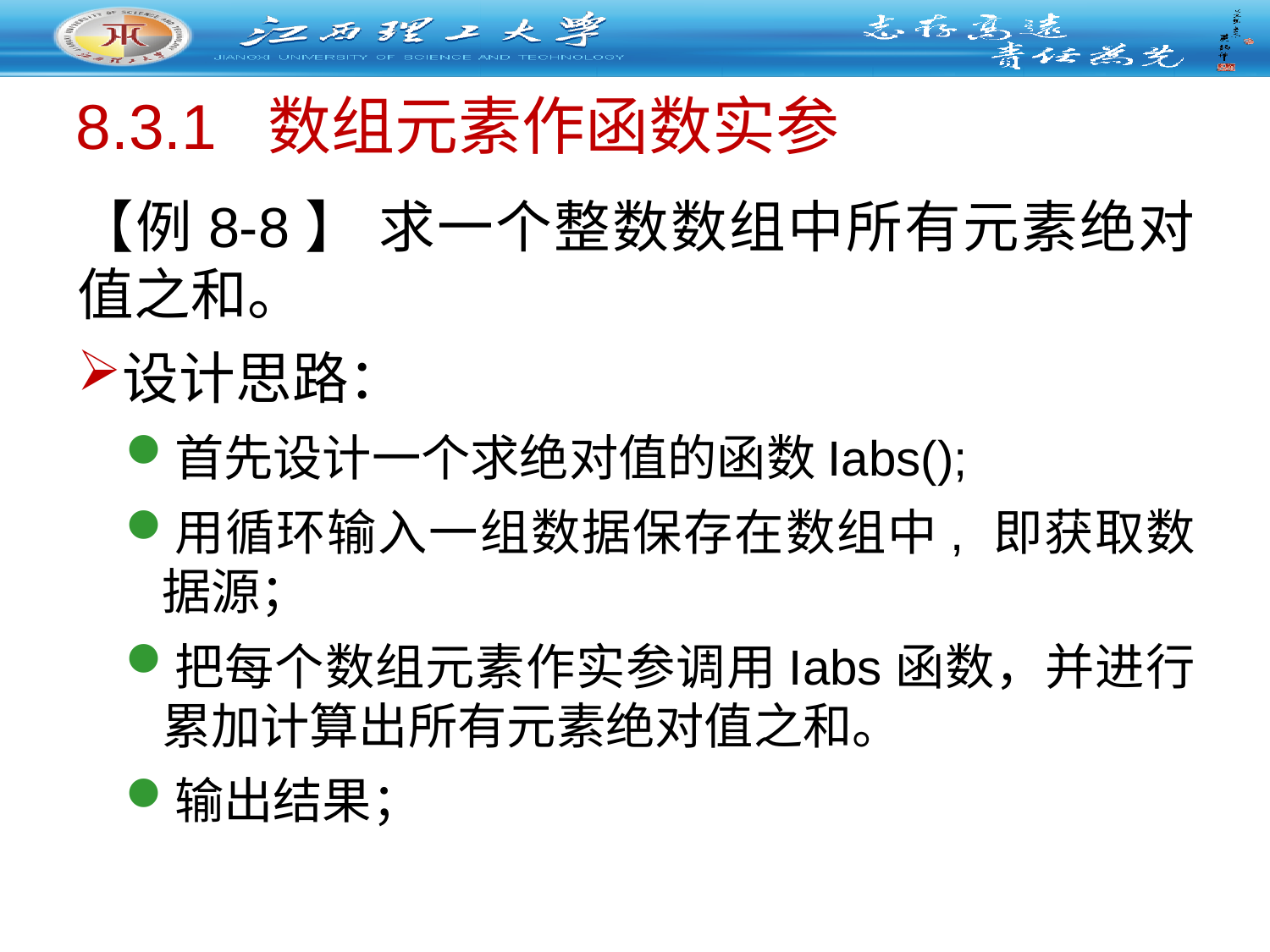

# 8.3.1  数组元素作函数实参
【例8-8】 求一个整数数组中所有元素绝对值之和。
设计思路：
首先设计一个求绝对值的函数Iabs();
用循环输入一组数据保存在数组中, 即获取数据源；
把每个数组元素作实参调用Iabs函数，并进行累加计算出所有元素绝对值之和。
输出结果；